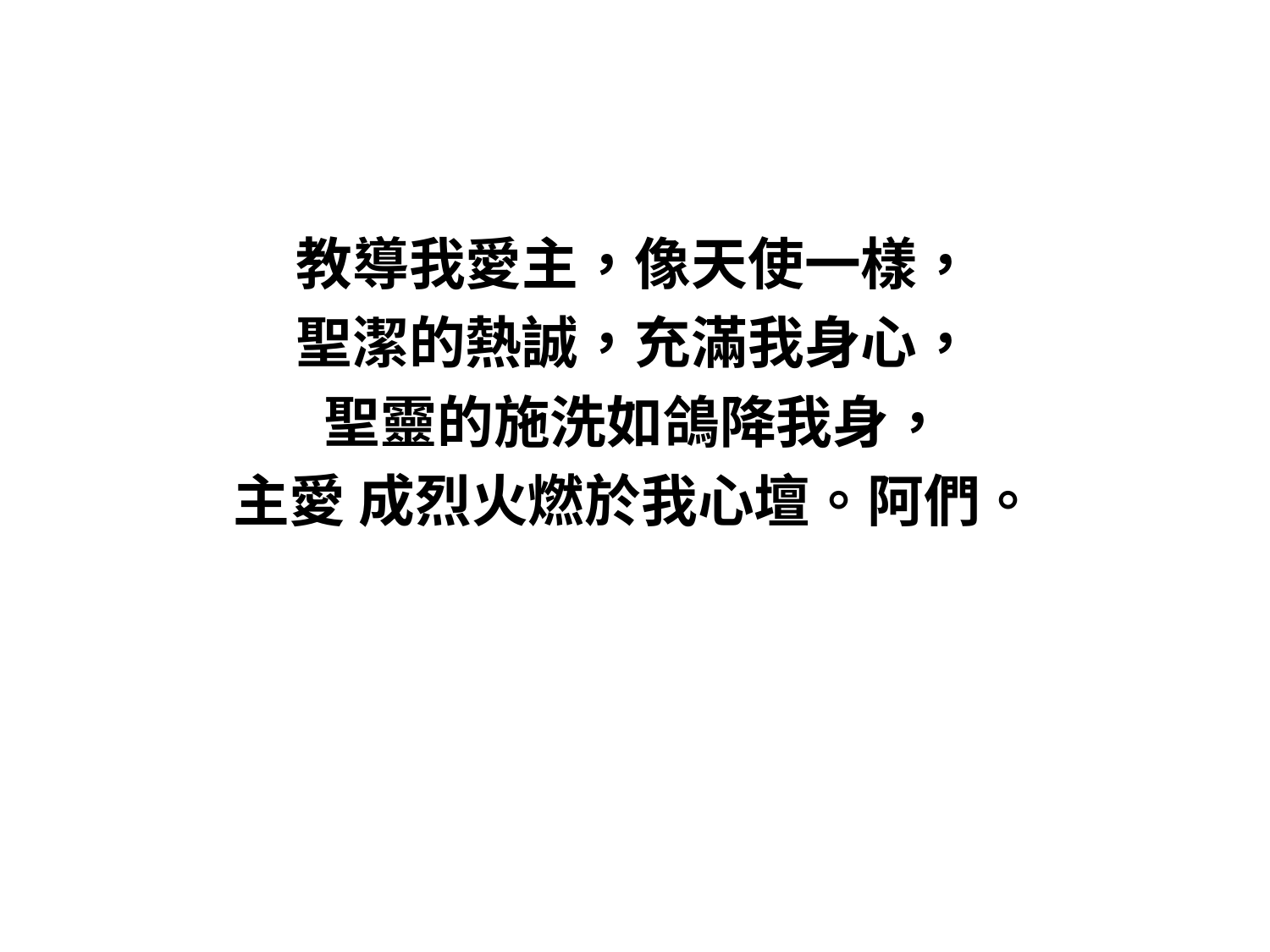

#
教導我愛主，像天使一樣，
聖潔的熱誠，充滿我身心，
聖靈的施洗如鴿降我身，
主愛 成烈火燃於我心壇。阿們。